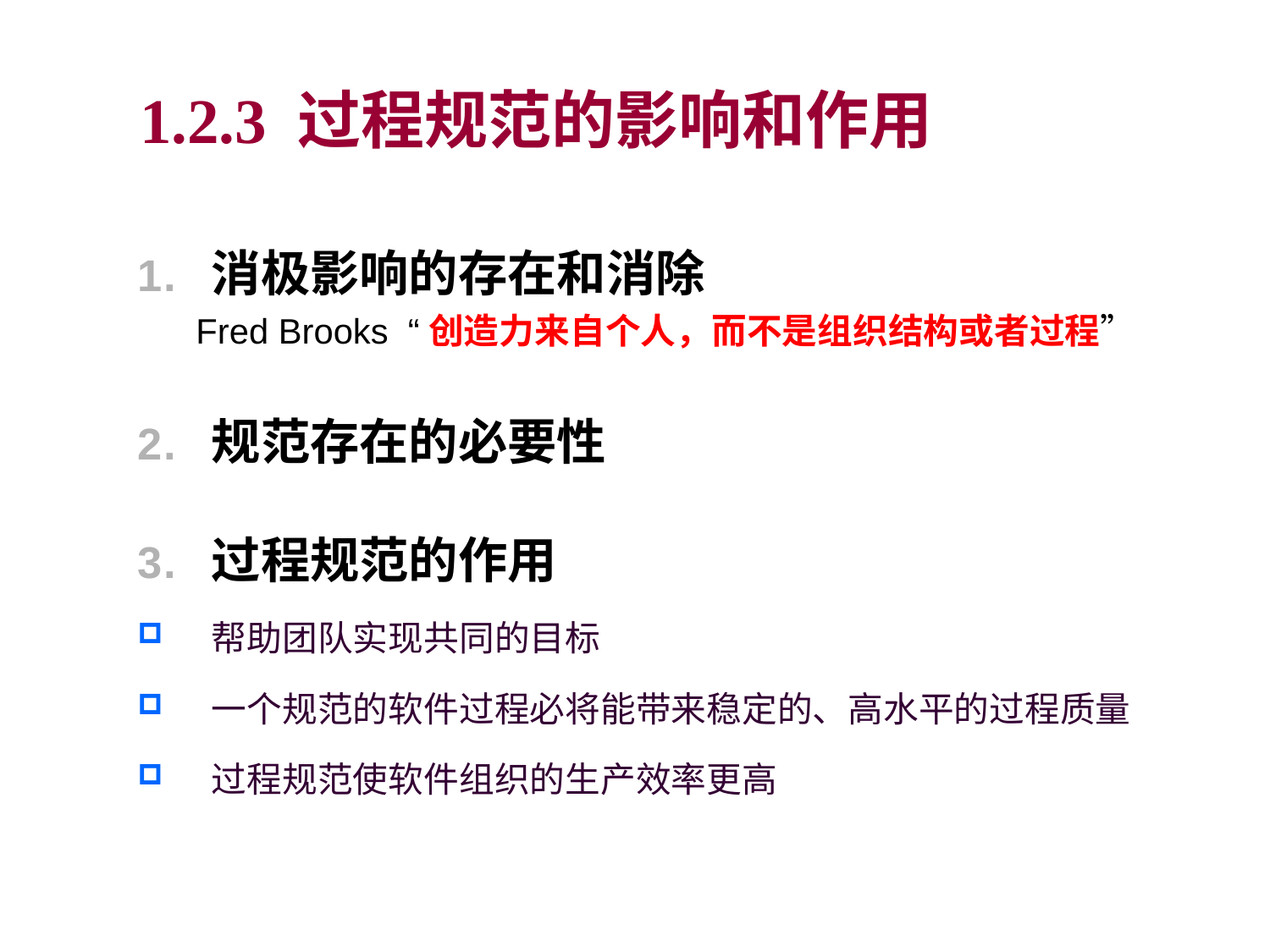

1.2.3 过程规范的影响和作用
消极影响的存在和消除
      Fred Brooks  “创造力来自个人，而不是组织结构或者过程”

规范存在的必要性

过程规范的作用
帮助团队实现共同的目标
一个规范的软件过程必将能带来稳定的、高水平的过程质量
过程规范使软件组织的生产效率更高